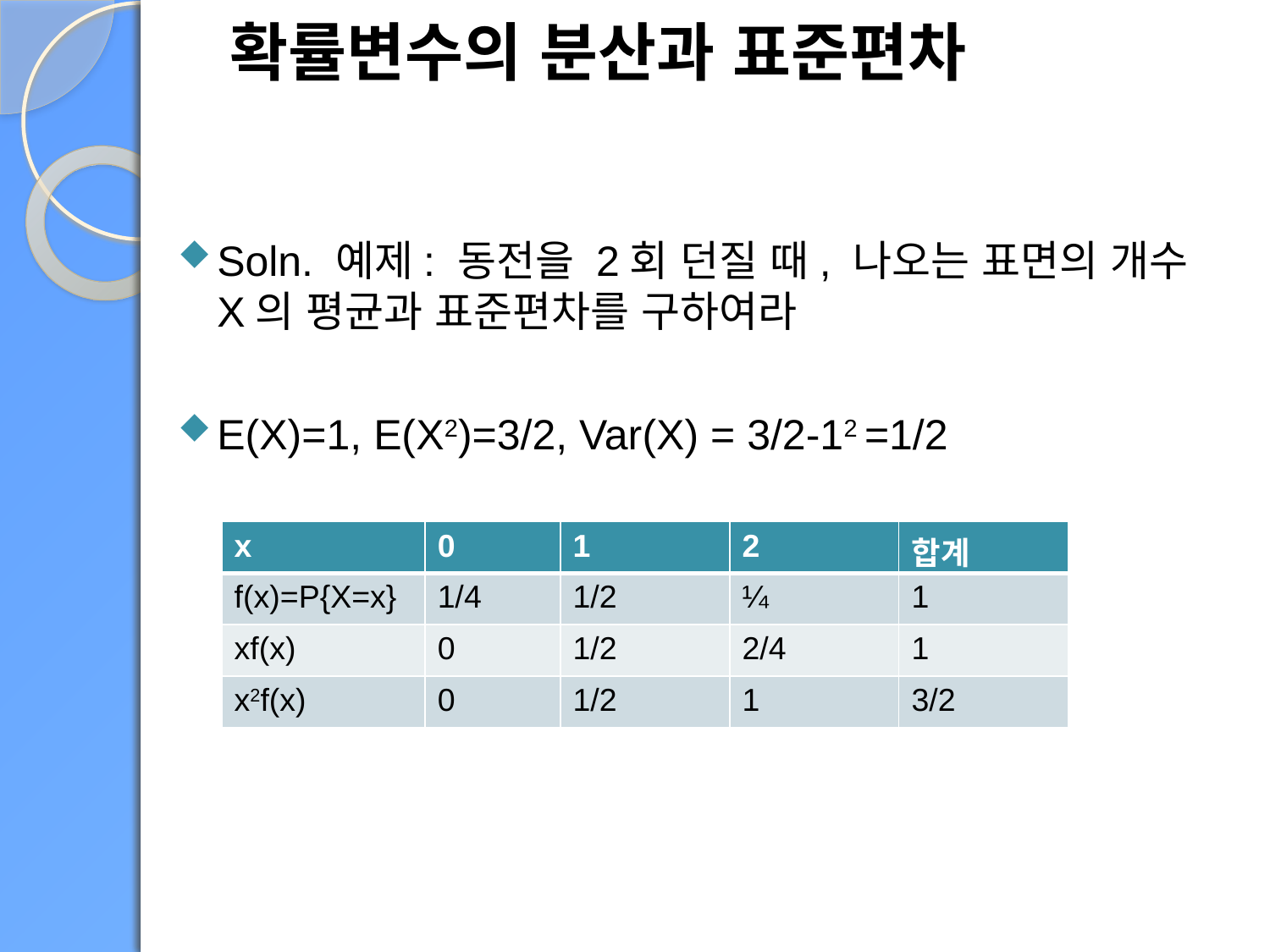

확률변수의 분산과 표준편차

Soln. 예제: 동전을 2회 던질 때, 나오는 표면의 개수 X의 평균과 표준편차를 구하여라

E(X)=1, E(X2)=3/2, Var(X) = 3/2-12 =1/2

| x | 0 | 1 | 2 | 합계 |
| --- | --- | --- | --- | --- |
| f(x)=P{X=x} | 1/4 | 1/2 | ¼ | 1 |
| xf(x) | 0 | 1/2 | 2/4 | 1 |
| x2f(x) | 0 | 1/2 | 1 | 3/2 |